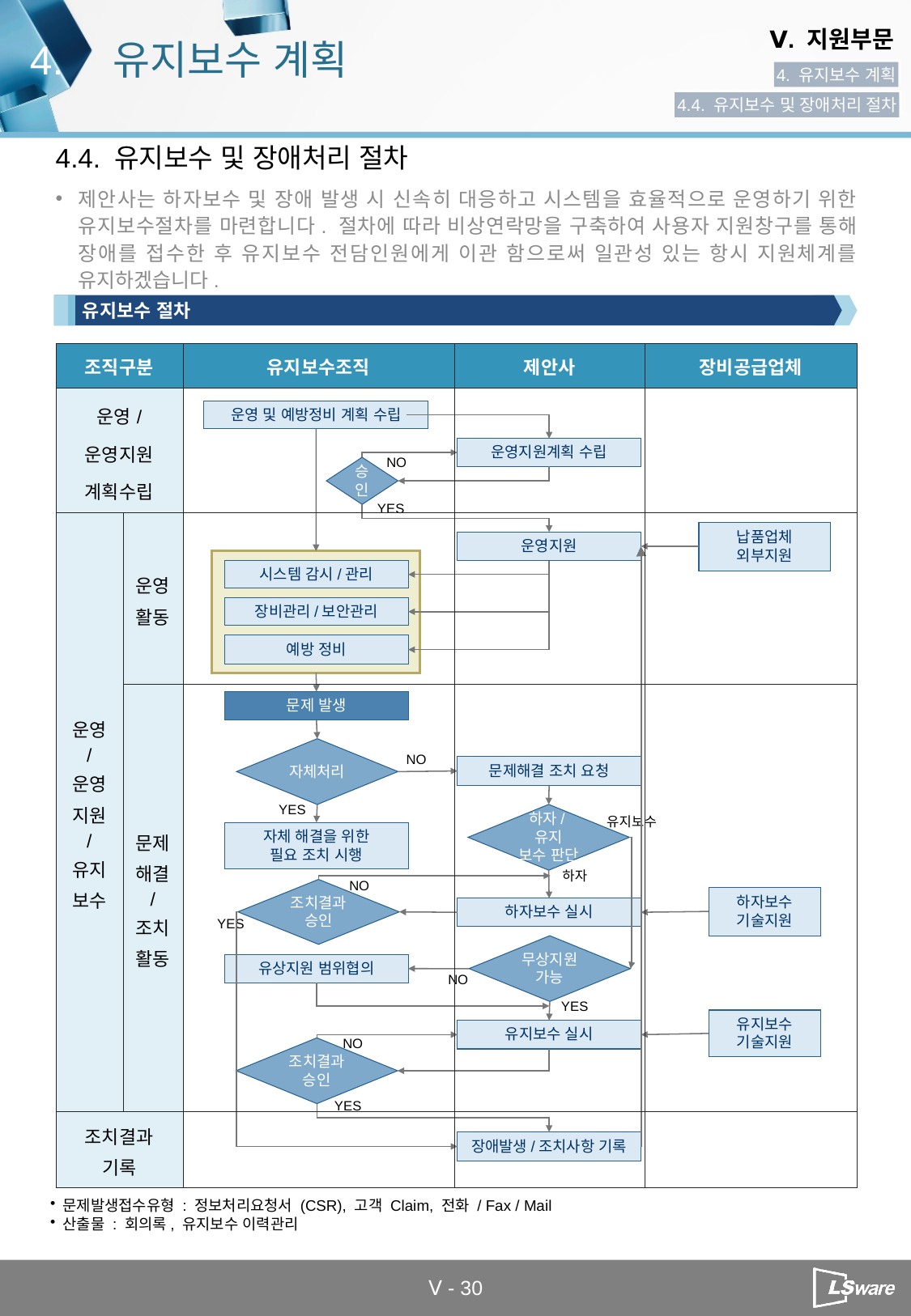

4.
유지보수 계획
4. 유지보수 계획
4.4. 유지보수 및 장애처리 절차
4.4. 유지보수 및 장애처리 절차
제안사는 하자보수 및 장애 발생 시 신속히 대응하고 시스템을 효율적으로 운영하기 위한 유지보수절차를 마련합니다. 절차에 따라 비상연락망을 구축하여 사용자 지원창구를 통해 장애를 접수한 후 유지보수 전담인원에게 이관 함으로써 일관성 있는 항시 지원체계를 유지하겠습니다.

유지보수 절차
| 조직구분 |  | 유지보수조직 | 제안사 | 장비공급업체 |
| --- | --- | --- | --- | --- |
| 운영/ 운영지원 계획수립 |  |  |  |  |
| 운영 / 운영 지원 / 유지 보수 | 운영 활동 |  |  |  |
|  | 문제 해결 / 조치 활동 |  |  |  |
| 조치결과 기록 |  |  |  |  |
운영 및 예방정비 계획 수립
운영지원계획 수립
NO
승인
YES
납품업체
외부지원
운영지원

시스템 감시/관리
장비관리/보안관리
예방 정비
문제 발생
자체처리
NO
문제해결 조치 요청
YES
하자/유지
보수 판단
유지보수
자체 해결을 위한
필요 조치 시행
하자
NO
조치결과
승인
하자보수
기술지원
하자보수 실시
YES
무상지원
가능
유상지원 범위협의
NO
YES
유지보수
기술지원
유지보수 실시
NO
조치결과
승인
YES
장애발생/조치사항 기록
문제발생접수유형 : 정보처리요청서 (CSR), 고객 Claim, 전화 / Fax / Mail
산출물 : 회의록, 유지보수 이력관리